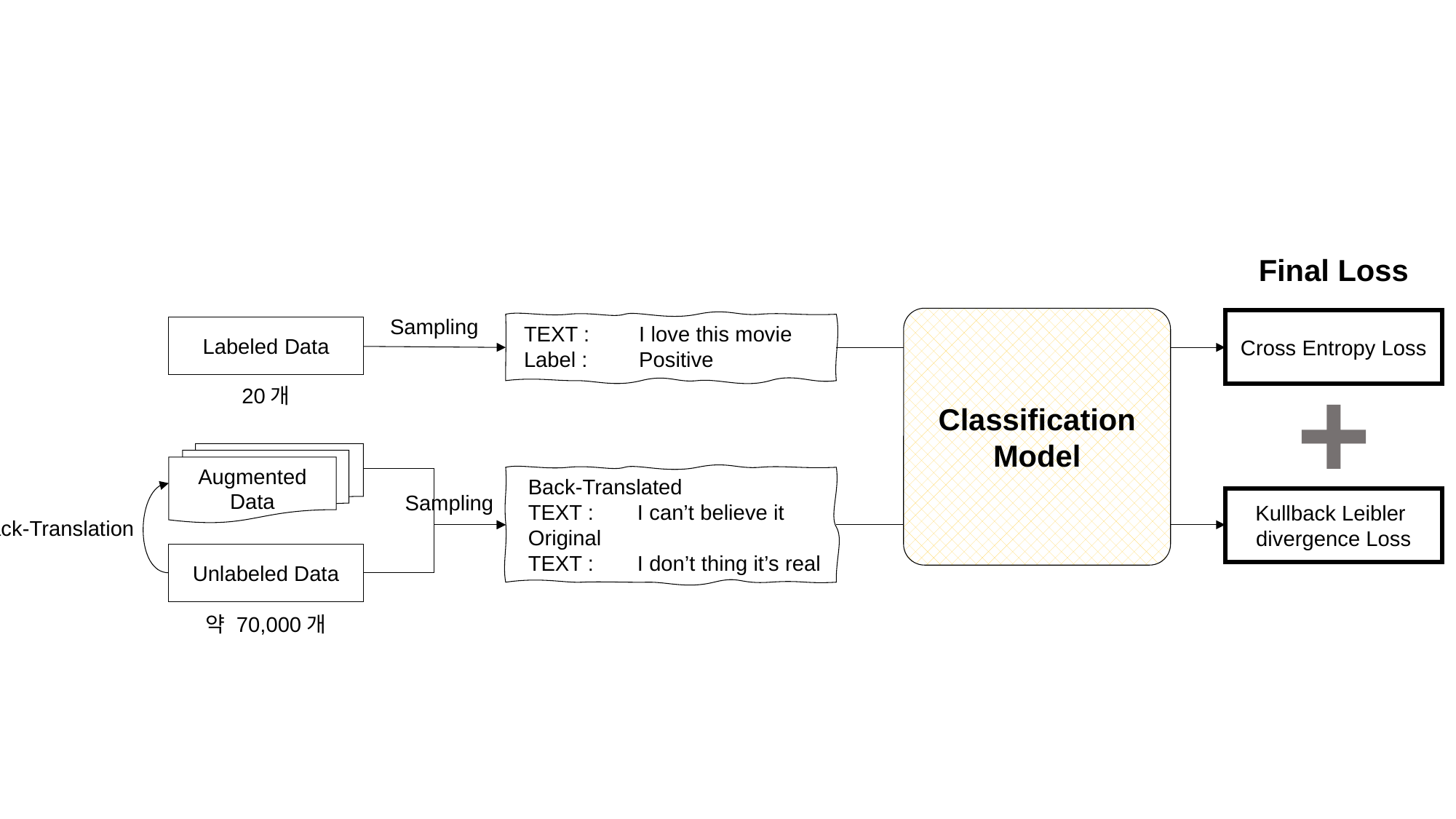

Final Loss
Sampling
Classification
Model
Cross Entropy Loss

TEXT :	 I love this movie
Label :	 Positive
Labeled Data
20개

Augmented Data

Back-Translated
TEXT : 	I can’t believe it
Original
TEXT : 	I don’t thing it’s real
Sampling
Kullback Leibler
divergence Loss
Back-Translation
Unlabeled Data
약 70,000개